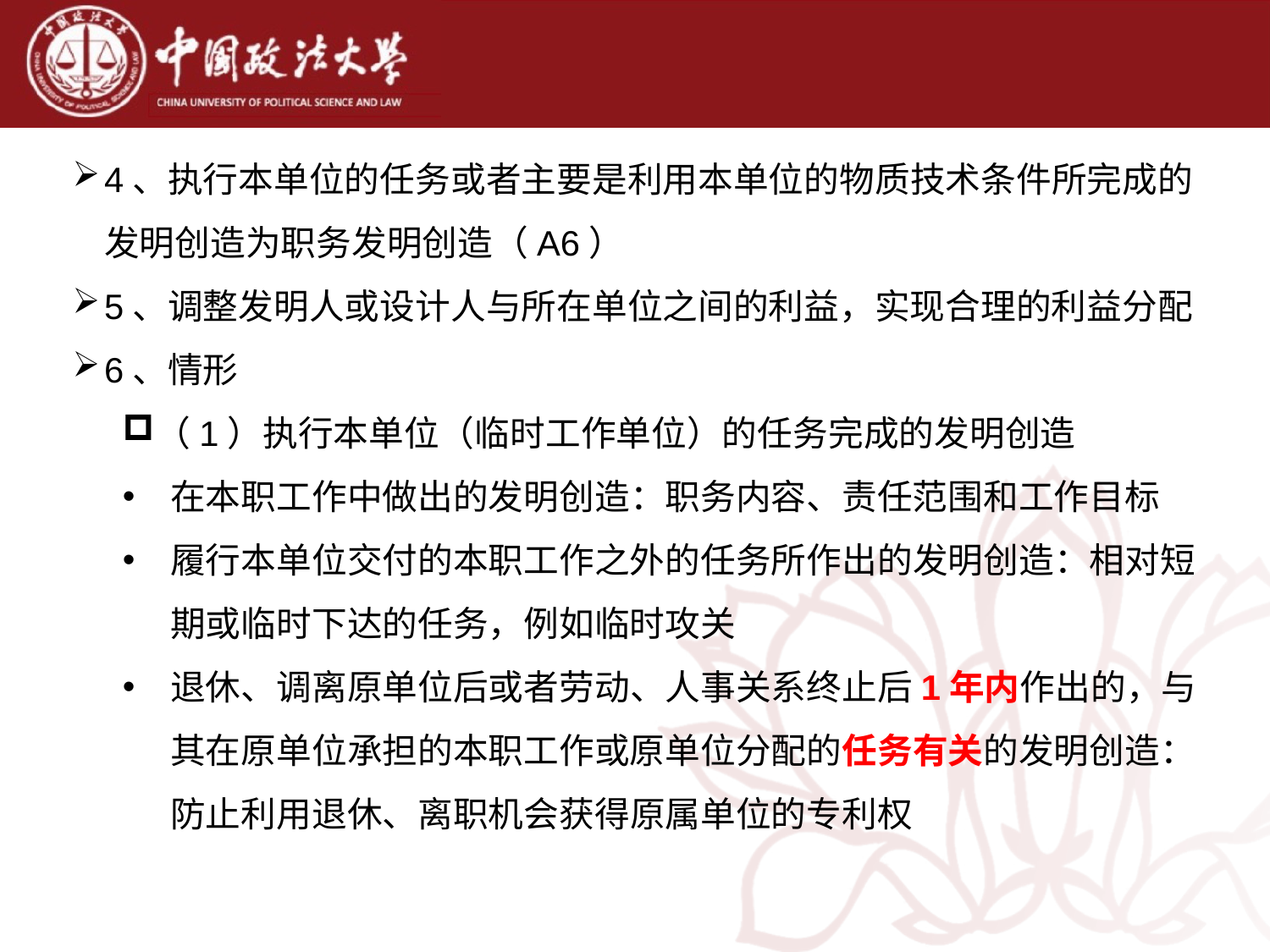

4、执行本单位的任务或者主要是利用本单位的物质技术条件所完成的发明创造为职务发明创造（A6）
5、调整发明人或设计人与所在单位之间的利益，实现合理的利益分配
6、情形
（1）执行本单位（临时工作单位）的任务完成的发明创造
在本职工作中做出的发明创造：职务内容、责任范围和工作目标
履行本单位交付的本职工作之外的任务所作出的发明创造：相对短期或临时下达的任务，例如临时攻关
退休、调离原单位后或者劳动、人事关系终止后1年内作出的，与其在原单位承担的本职工作或原单位分配的任务有关的发明创造：防止利用退休、离职机会获得原属单位的专利权